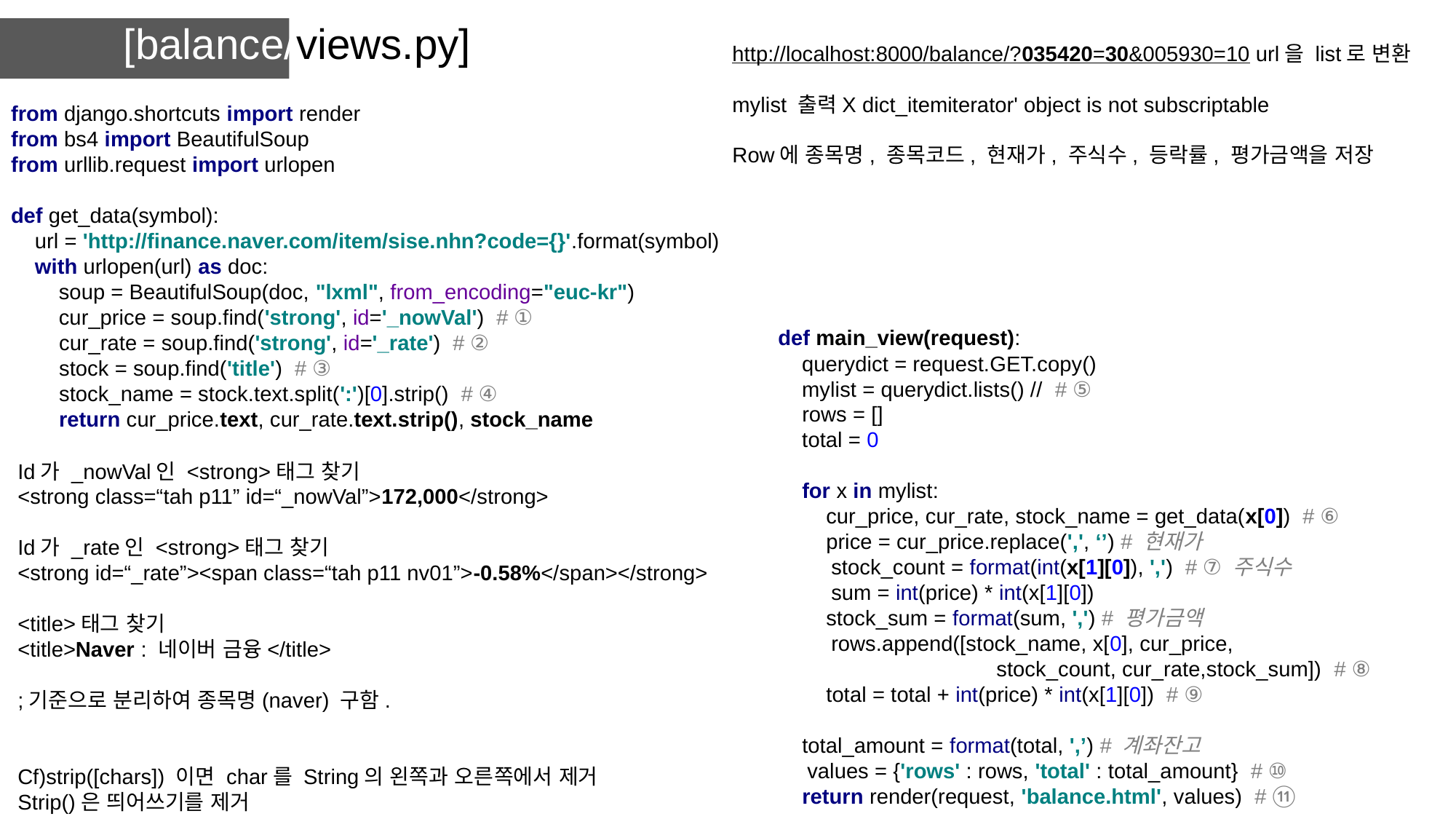

[balance/views.py]

http://localhost:8000/balance/?035420=30&005930=10 url을 list로 변환

mylist 출력X dict_itemiterator' object is not subscriptable

Row에 종목명, 종목코드, 현재가, 주식수, 등락률, 평가금액을 저장
from django.shortcuts import render
from bs4 import BeautifulSoup
from urllib.request import urlopen
def get_data(symbol):
    url = 'http://finance.naver.com/item/sise.nhn?code={}'.format(symbol)
    with urlopen(url) as doc:
        soup = BeautifulSoup(doc, "lxml", from_encoding="euc-kr")
        cur_price = soup.find('strong', id='_nowVal')  # ①
        cur_rate = soup.find('strong', id='_rate')  # ②
        stock = soup.find('title')  # ③
        stock_name = stock.text.split(':')[0].strip()  # ④
        return cur_price.text, cur_rate.text.strip(), stock_name
def main_view(request):
    querydict = request.GET.copy()
    mylist = querydict.lists() //  # ⑤
    rows = []
    total = 0
    for x in mylist:
        cur_price, cur_rate, stock_name = get_data(x[0])  # ⑥
        price = cur_price.replace(',', ‘’) # 현재가
        stock_count = format(int(x[1][0]), ',')  # ⑦ 주식수
        sum = int(price) * int(x[1][0])
        stock_sum = format(sum, ',') # 평가금액
        rows.append([stock_name, x[0], cur_price,
		stock_count, cur_rate,stock_sum])  # ⑧
        total = total + int(price) * int(x[1][0])  # ⑨
    total_amount = format(total, ',’) # 계좌잔고
    values = {'rows' : rows, 'total' : total_amount}  # ⑩
    return render(request, 'balance.html', values)  # ⑪
Id가 _nowVal인 <strong>태그 찾기
<strong class=“tah p11” id=“_nowVal”>172,000</strong>

Id가 _rate인 <strong>태그 찾기
<strong id=“_rate”><span class=“tah p11 nv01”>-0.58%</span></strong>

<title>태그 찾기
<title>Naver : 네이버 금융</title>

;기준으로 분리하여 종목명(naver) 구함.

Cf)strip([chars]) 이면 char를 String의 왼쪽과 오른쪽에서 제거
Strip()은 띄어쓰기를 제거